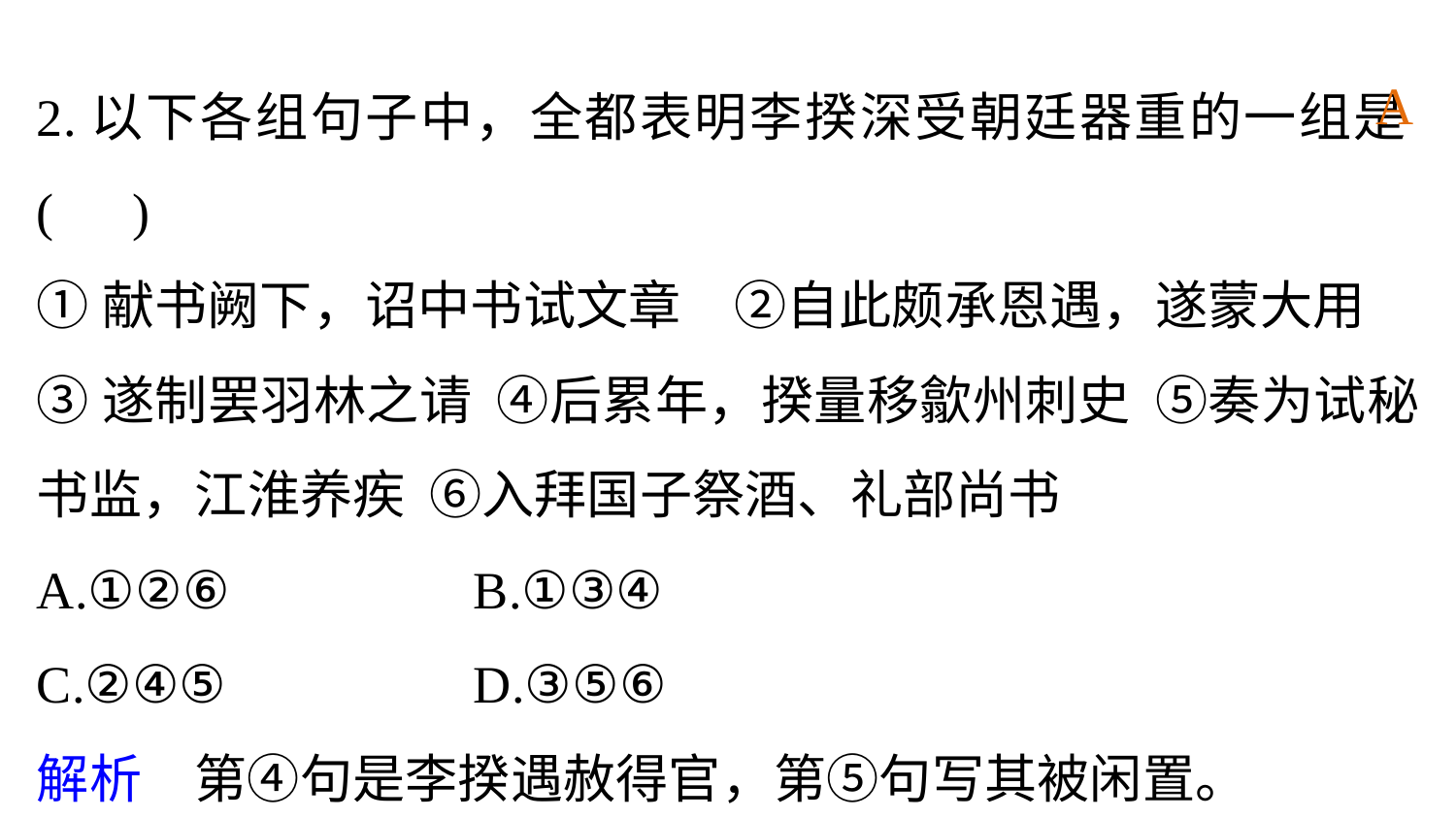

2.以下各组句子中，全都表明李揆深受朝廷器重的一组是(　)
①献书阙下，诏中书试文章　②自此颇承恩遇，遂蒙大用
③遂制罢羽林之请  ④后累年，揆量移歙州刺史  ⑤奏为试秘书监，江淮养疾  ⑥入拜国子祭酒、礼部尚书
A.①②⑥  		B.①③④
C.②④⑤  		D.③⑤⑥
解析　第④句是李揆遇赦得官，第⑤句写其被闲置。
A